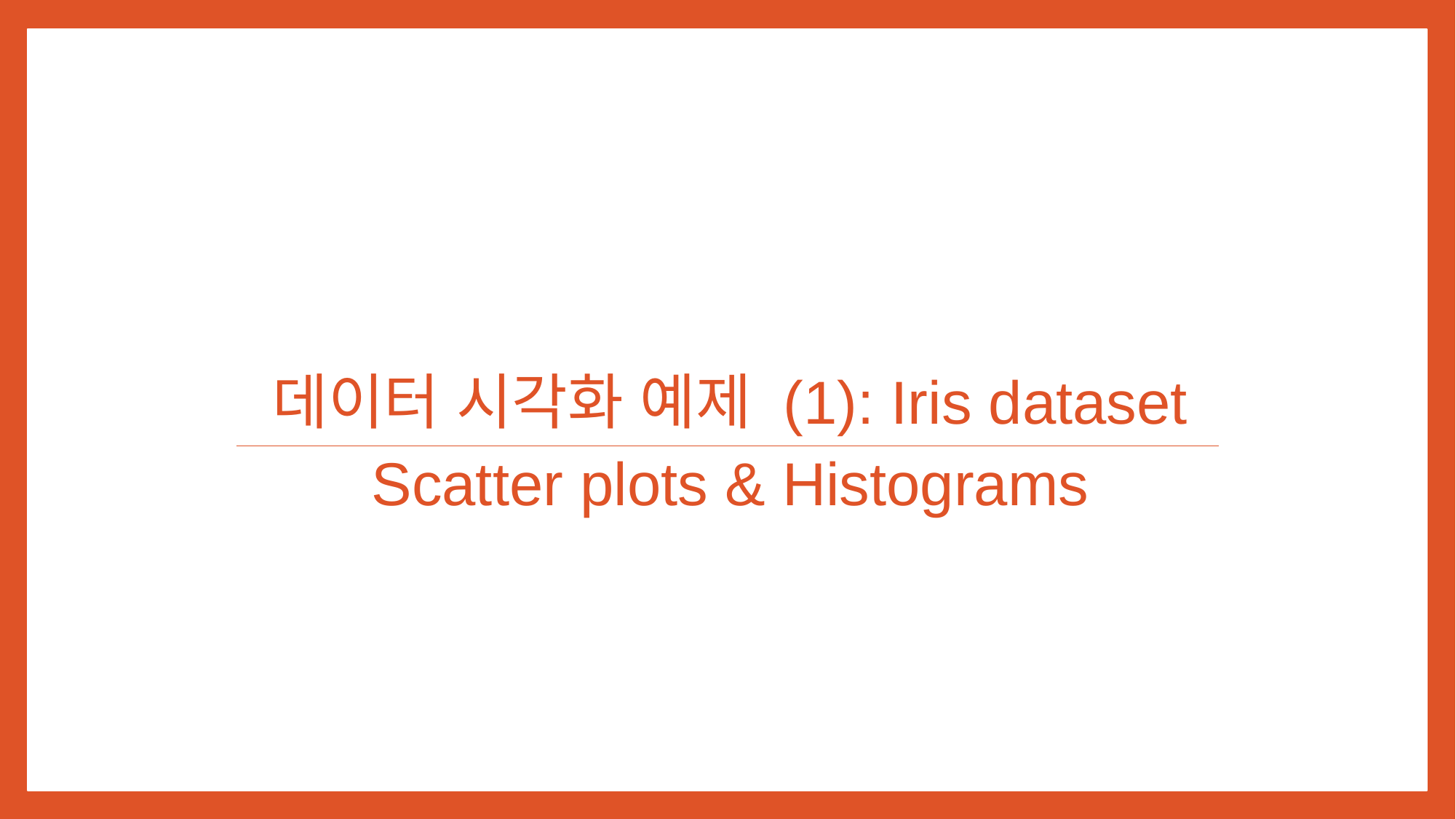

데이터 시각화 예제 (1): Iris dataset
Scatter plots & Histograms